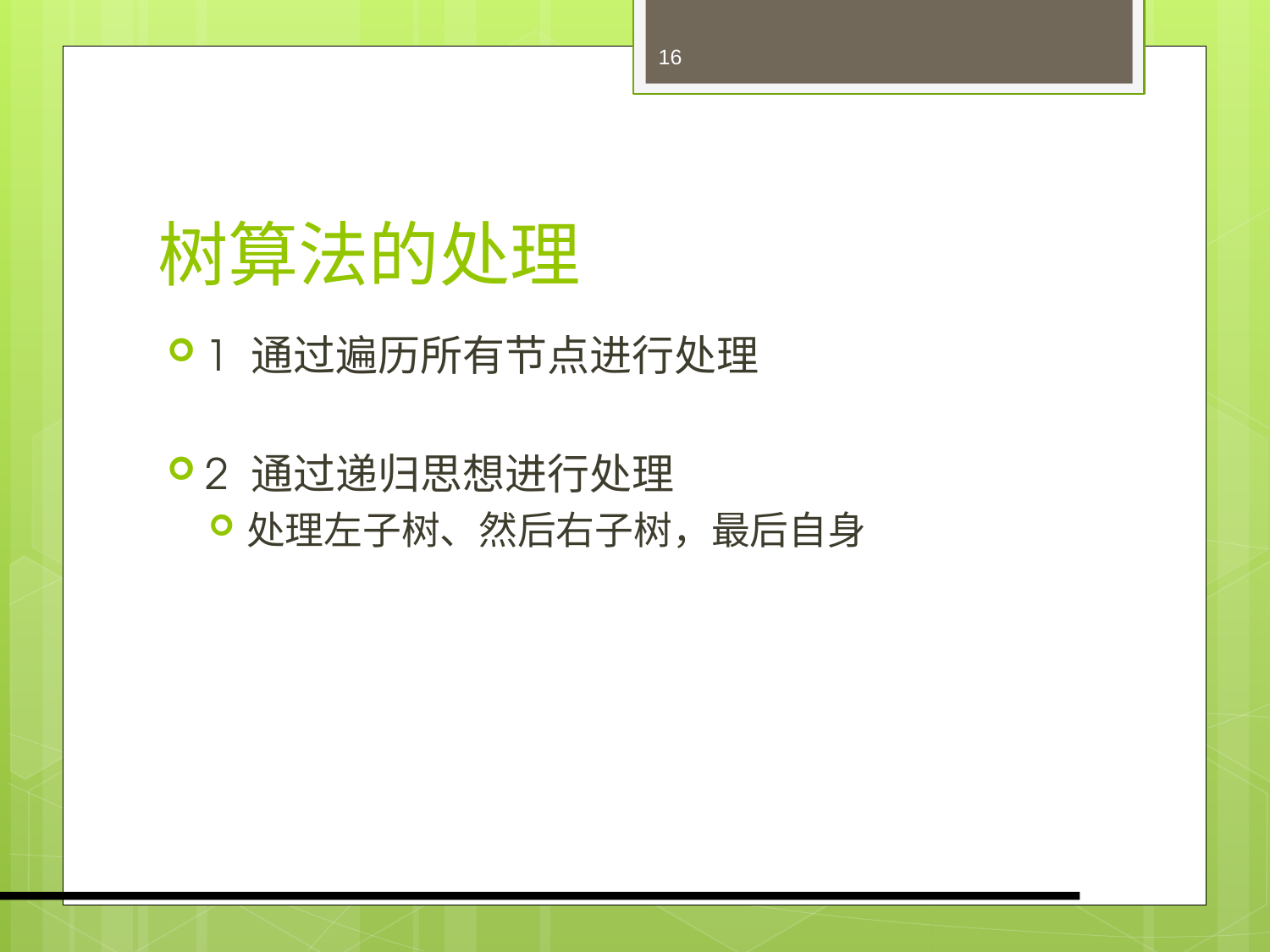

16
# 树算法的处理
1 通过遍历所有节点进行处理

2 通过递归思想进行处理
处理左子树、然后右子树，最后自身